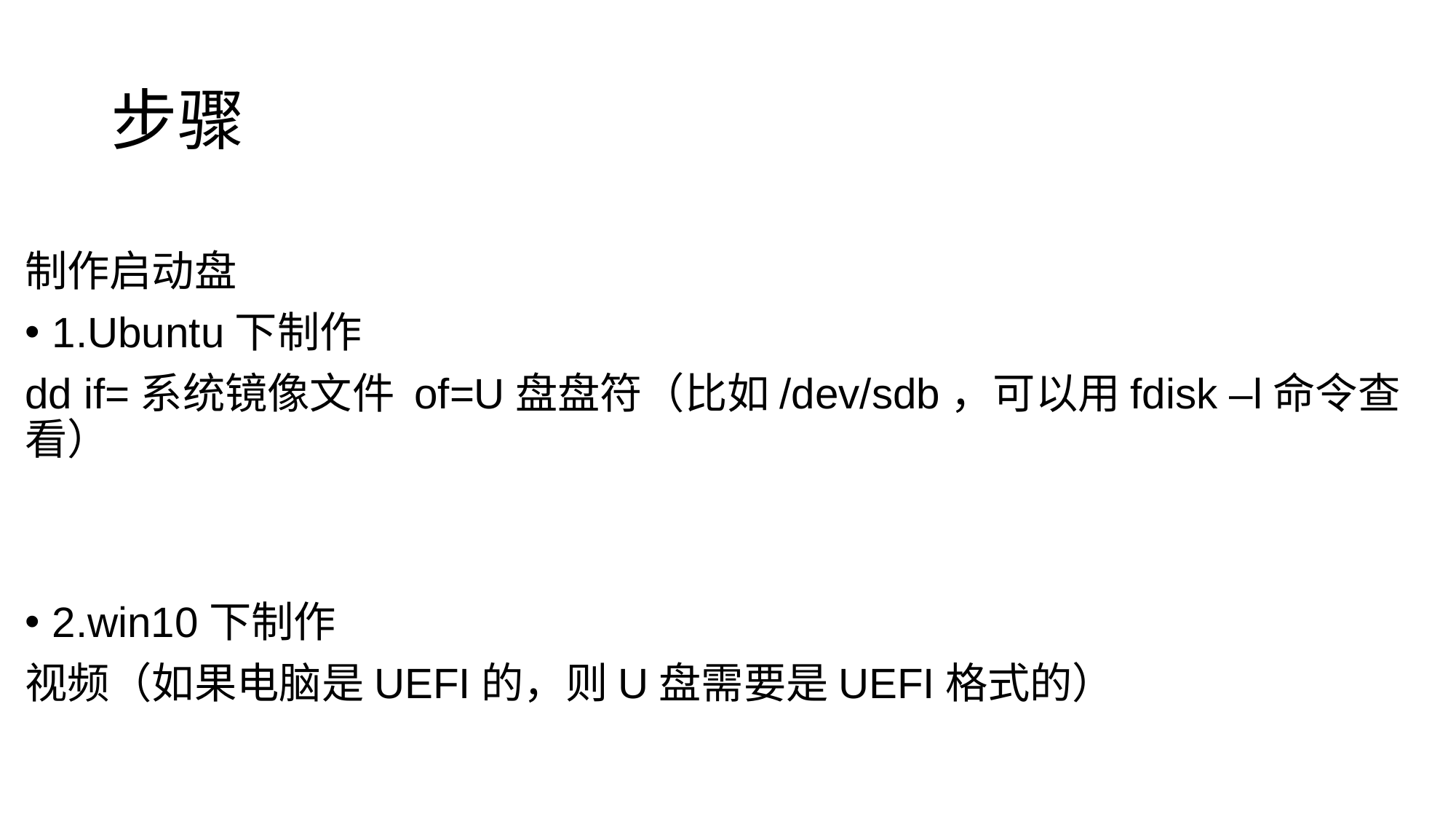

# 步骤
制作启动盘
1.Ubuntu下制作
dd if=系统镜像文件 of=U盘盘符（比如/dev/sdb，可以用fdisk –l命令查看）

2.win10下制作
视频（如果电脑是UEFI的，则U盘需要是UEFI格式的）